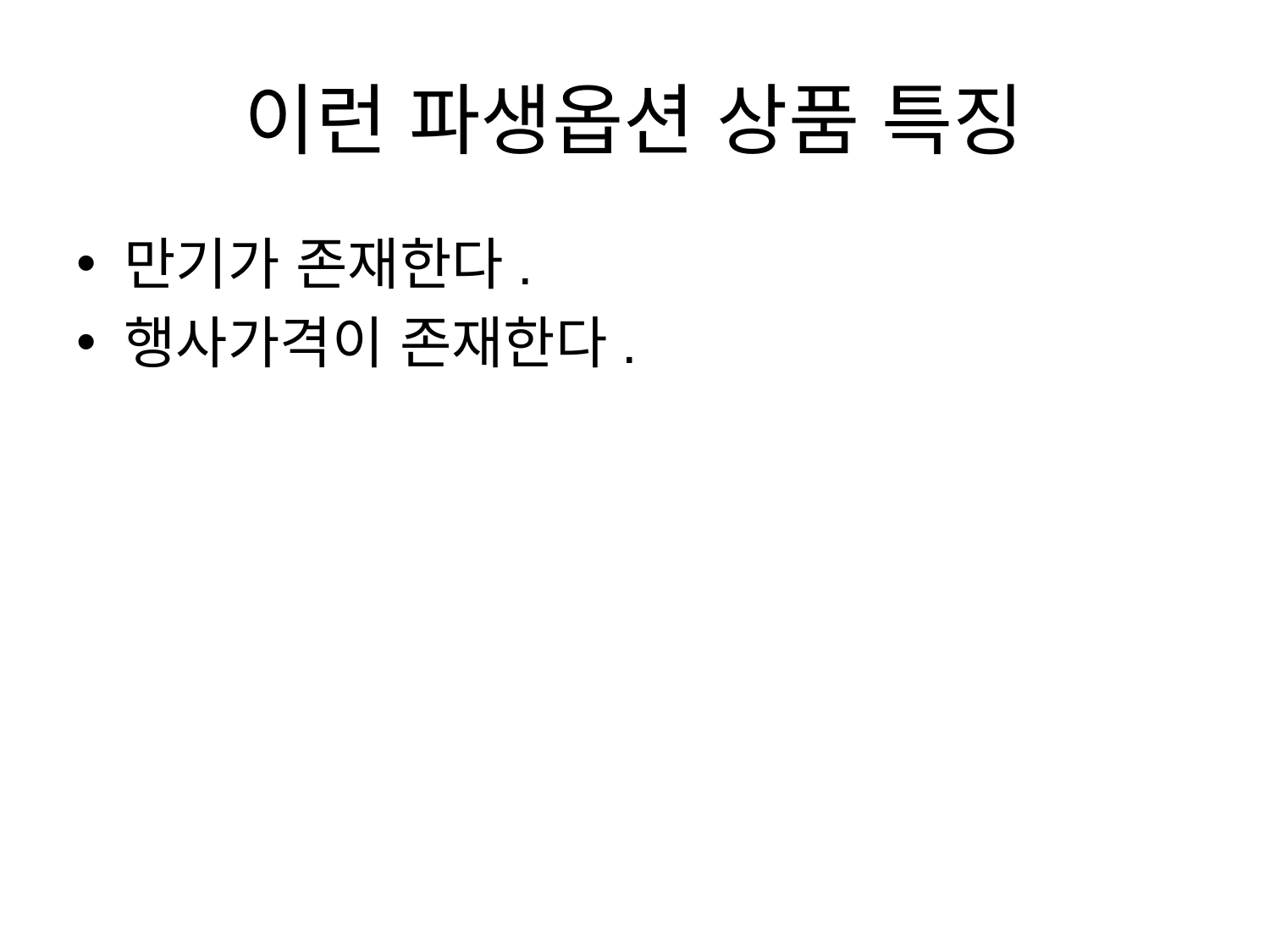

# 이런 파생옵션 상품 특징
만기가 존재한다.
행사가격이 존재한다.